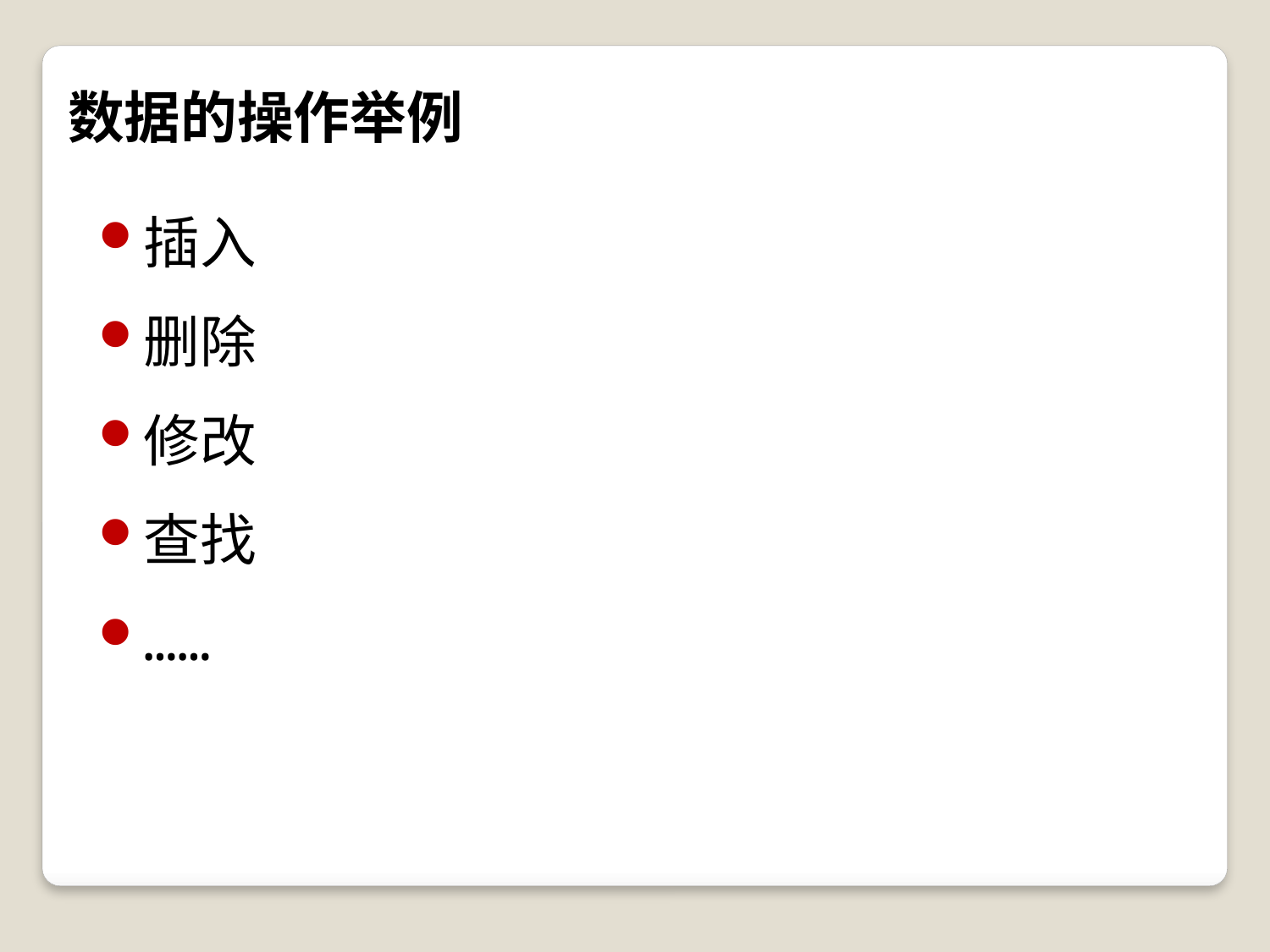

# 数据的操作举例

插入
删除
修改
查找
……